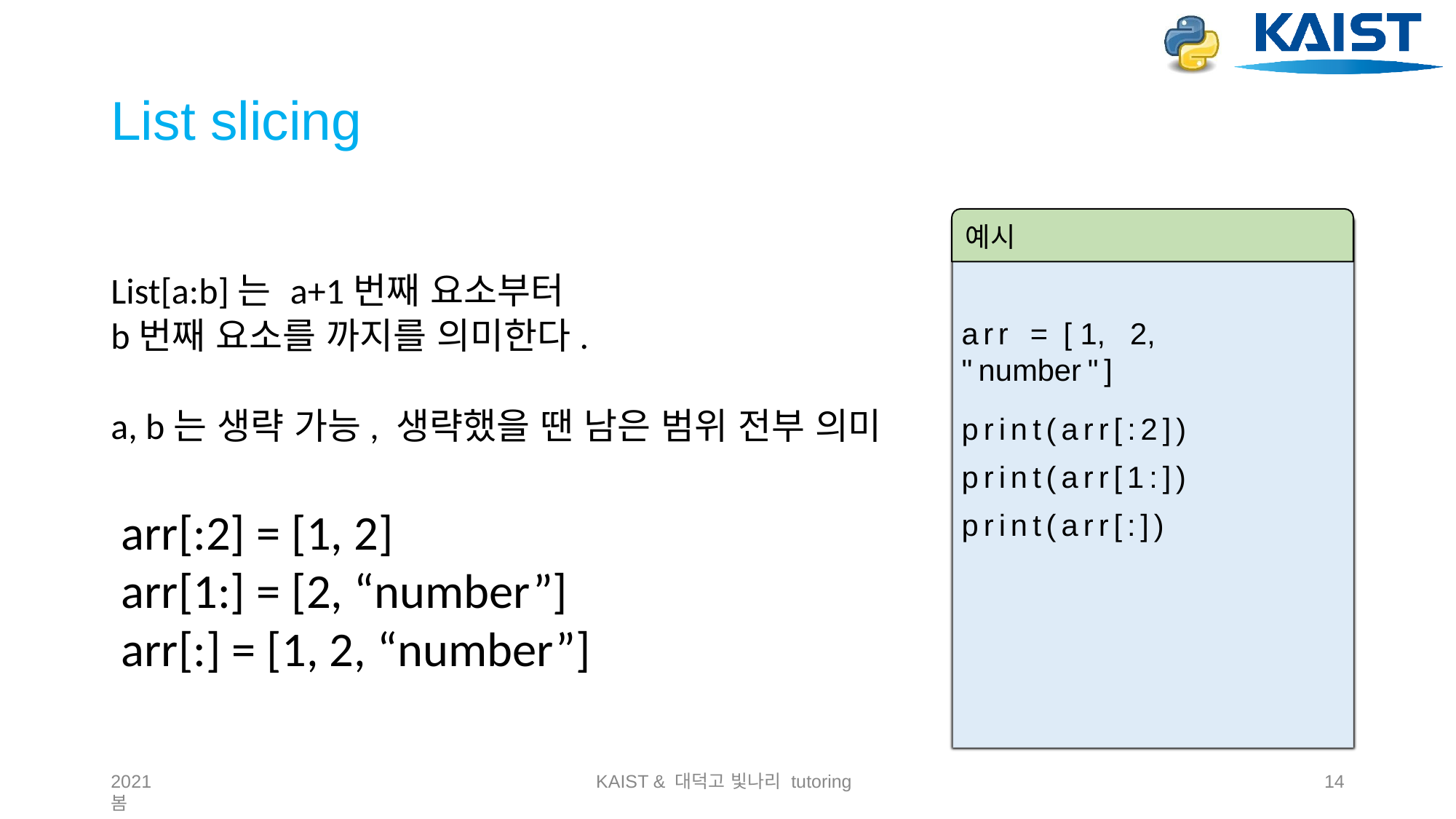

# List slicing

예시
List[a:b]는 a+1번째 요소부터
b번째 요소를 까지를 의미한다.

a, b는 생략 가능, 생략했을 땐 남은 범위 전부 의미

arr	=	[1,	2,	"number"]
print(arr[:2])
print(arr[1:])
print(arr[:])
arr[:2] = [1, 2]
arr[1:] = [2, “number”]
arr[:] = [1, 2, “number”]
2021 봄
KAIST & 대덕고 빛나리 tutoring
14